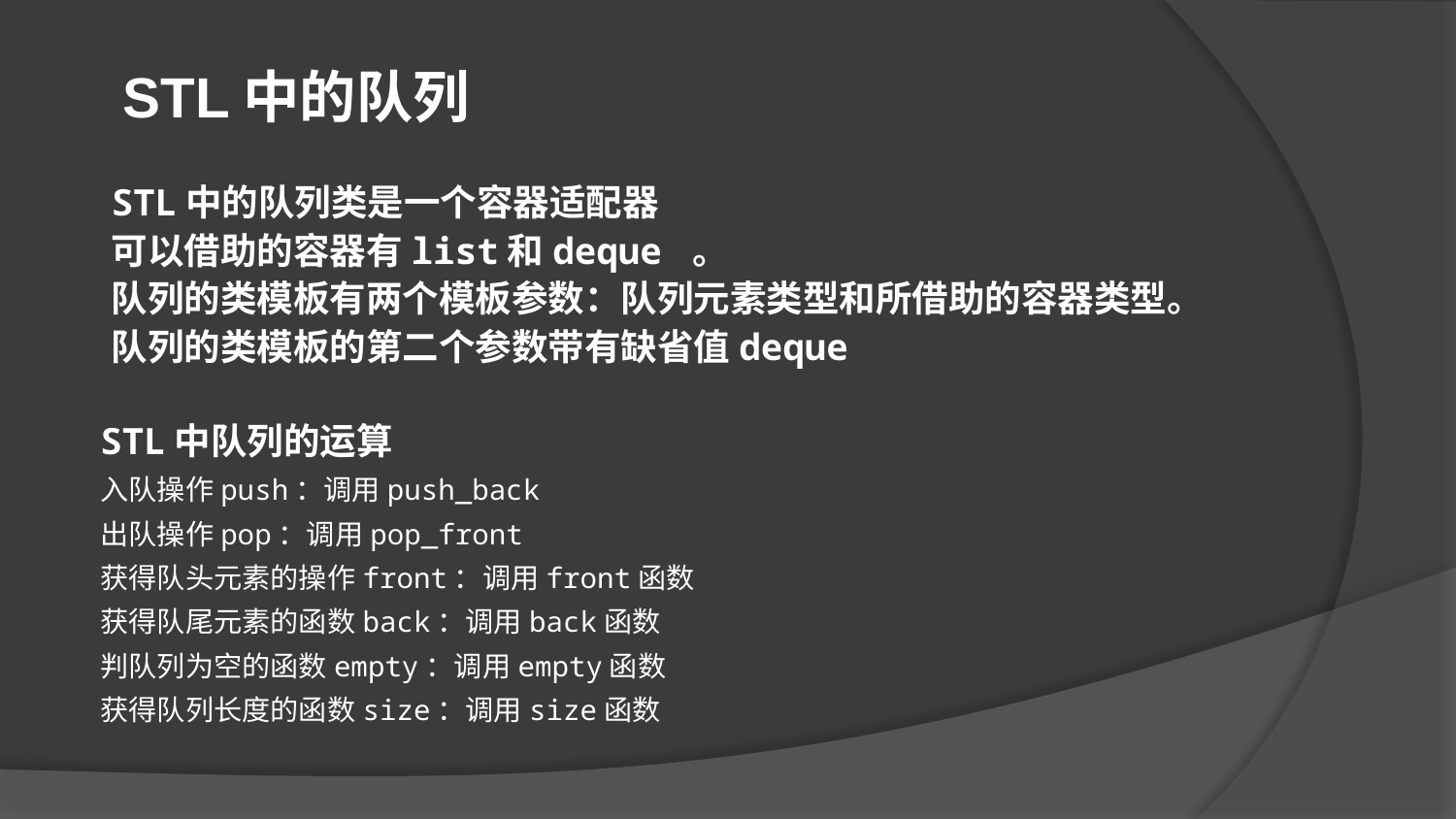

STL中的队列
STL中的队列类是一个容器适配器
可以借助的容器有list和deque 。
队列的类模板有两个模板参数：队列元素类型和所借助的容器类型。
队列的类模板的第二个参数带有缺省值deque
STL中队列的运算
入队操作push：调用push_back
出队操作pop：调用pop_front
获得队头元素的操作front：调用front函数
获得队尾元素的函数back：调用back函数
判队列为空的函数empty：调用empty函数
获得队列长度的函数size：调用size函数